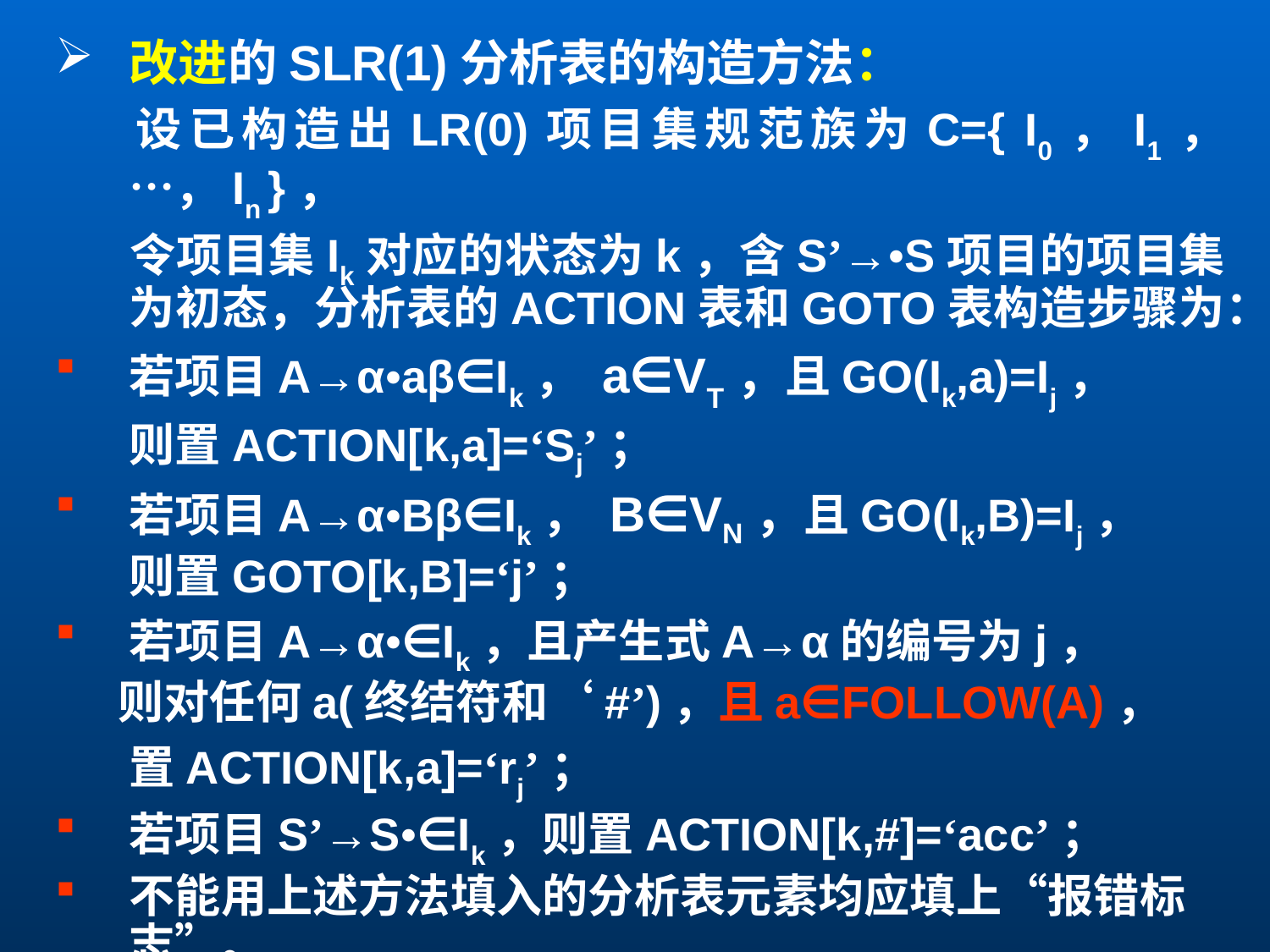

改进的SLR(1)分析表的构造方法：
	设已构造出LR(0)项目集规范族为C={ I0，I1，…，In }，
	令项目集Ik对应的状态为k，含S’→•S项目的项目集为初态，分析表的ACTION表和GOTO表构造步骤为：
若项目A→α•aβ∈Ik， a∈VT，且GO(Ik,a)=Ij，
	则置ACTION[k,a]=‘Sj’；
若项目A→α•Bβ∈Ik， B∈VN，且GO(Ik,B)=Ij，
	则置GOTO[k,B]=‘j’；
若项目A→α•∈Ik，且产生式A→α的编号为j，
     则对任何a(终结符和‘#’)，且a∈FOLLOW(A)，
	置ACTION[k,a]=‘rj’；
若项目S’→S•∈Ik，则置ACTION[k,#]=‘acc’；
不能用上述方法填入的分析表元素均应填上“报错标志”。